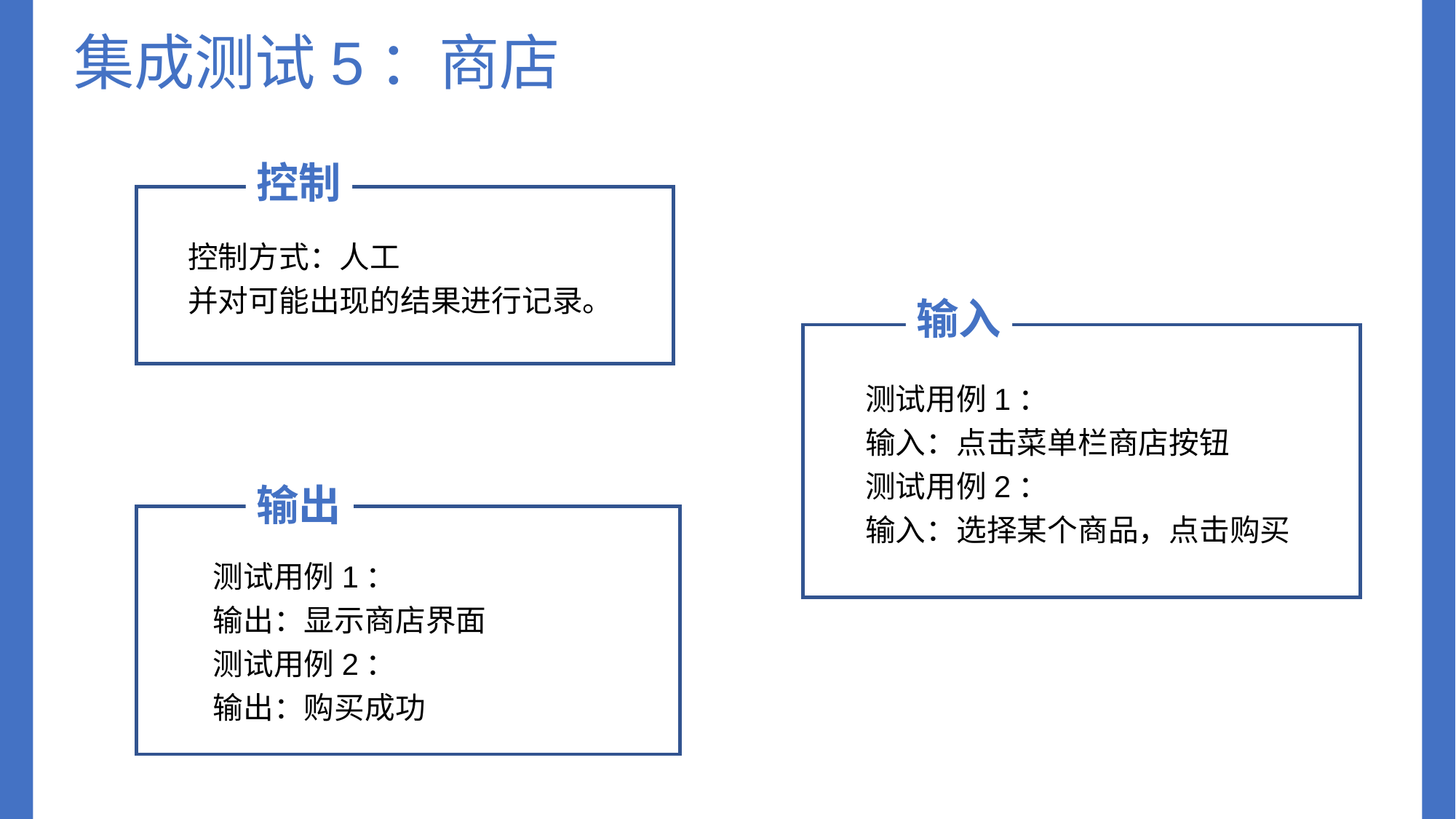

集成测试5：商店
控制

控制方式：人工
并对可能出现的结果进行记录。
输入

测试用例1：
输入：点击菜单栏商店按钮
测试用例2：
输入：选择某个商品，点击购买
输出

测试用例1：
输出：显示商店界面
测试用例2：
输出：购买成功